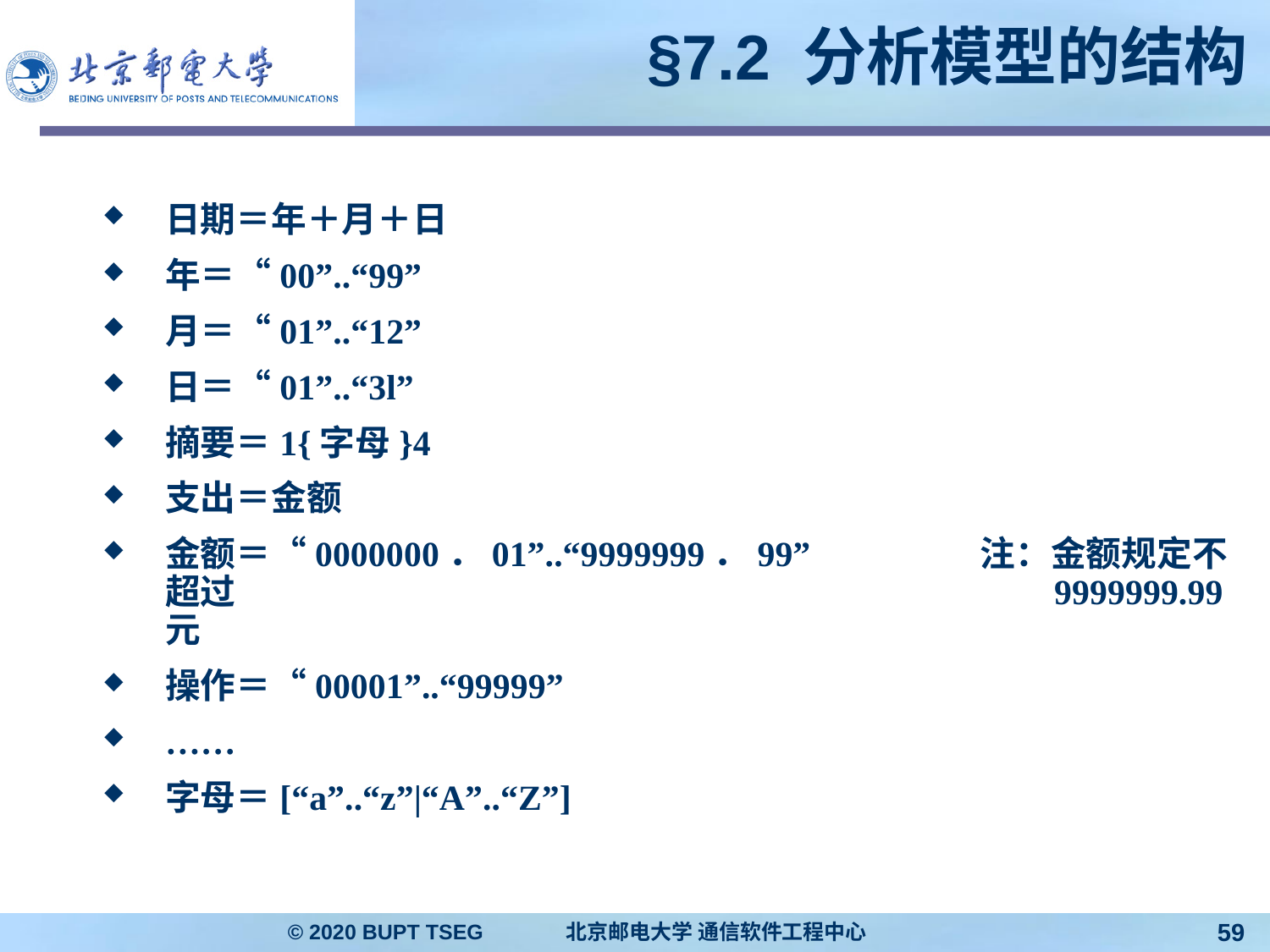

# §7.2 分析模型的结构
日期＝年＋月＋日
年＝“00”..“99”
月＝“01”..“12”
日＝“01”..“3l”
摘要＝1{字母}4
支出＝金额
金额＝“0000000．01”..“9999999．99” 	     注：金额规定不超过							9999999.99元
操作＝“00001”..“99999”
……
字母＝[“a”..“z”|“A”..“Z”]

© 2020 BUPT TSEG             北京邮电大学 通信软件工程中心